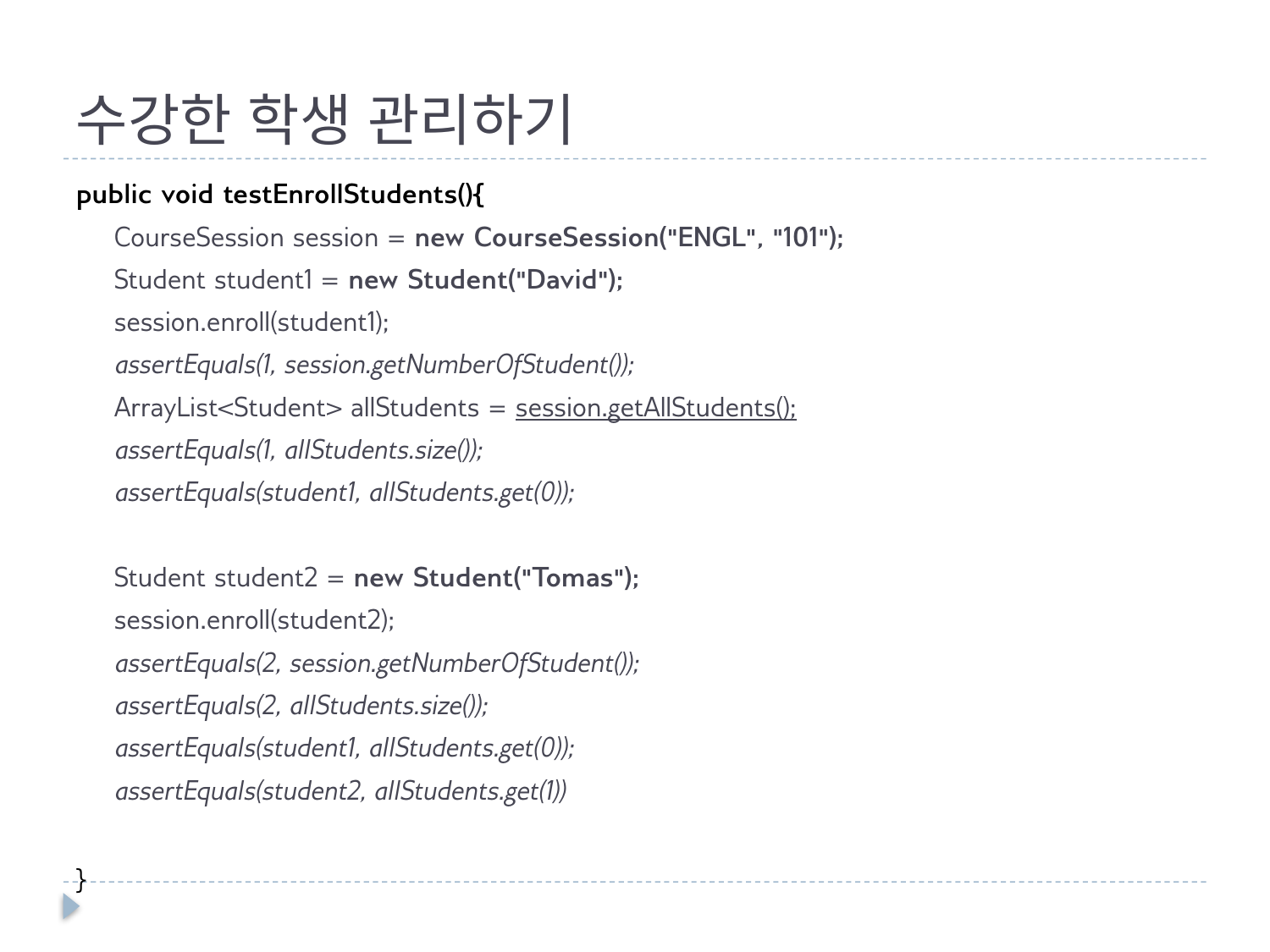

# 수강한 학생 관리하기
public void testEnrollStudents(){
CourseSession session = new CourseSession("ENGL", "101");
Student student1 = new Student("David");
session.enroll(student1);
assertEquals(1, session.getNumberOfStudent());
ArrayList<Student> allStudents = session.getAllStudents();
assertEquals(1, allStudents.size());
assertEquals(student1, allStudents.get(0));

Student student2 = new Student("Tomas");
session.enroll(student2);
assertEquals(2, session.getNumberOfStudent());
assertEquals(2, allStudents.size());
assertEquals(student1, allStudents.get(0));
assertEquals(student2, allStudents.get(1))

}